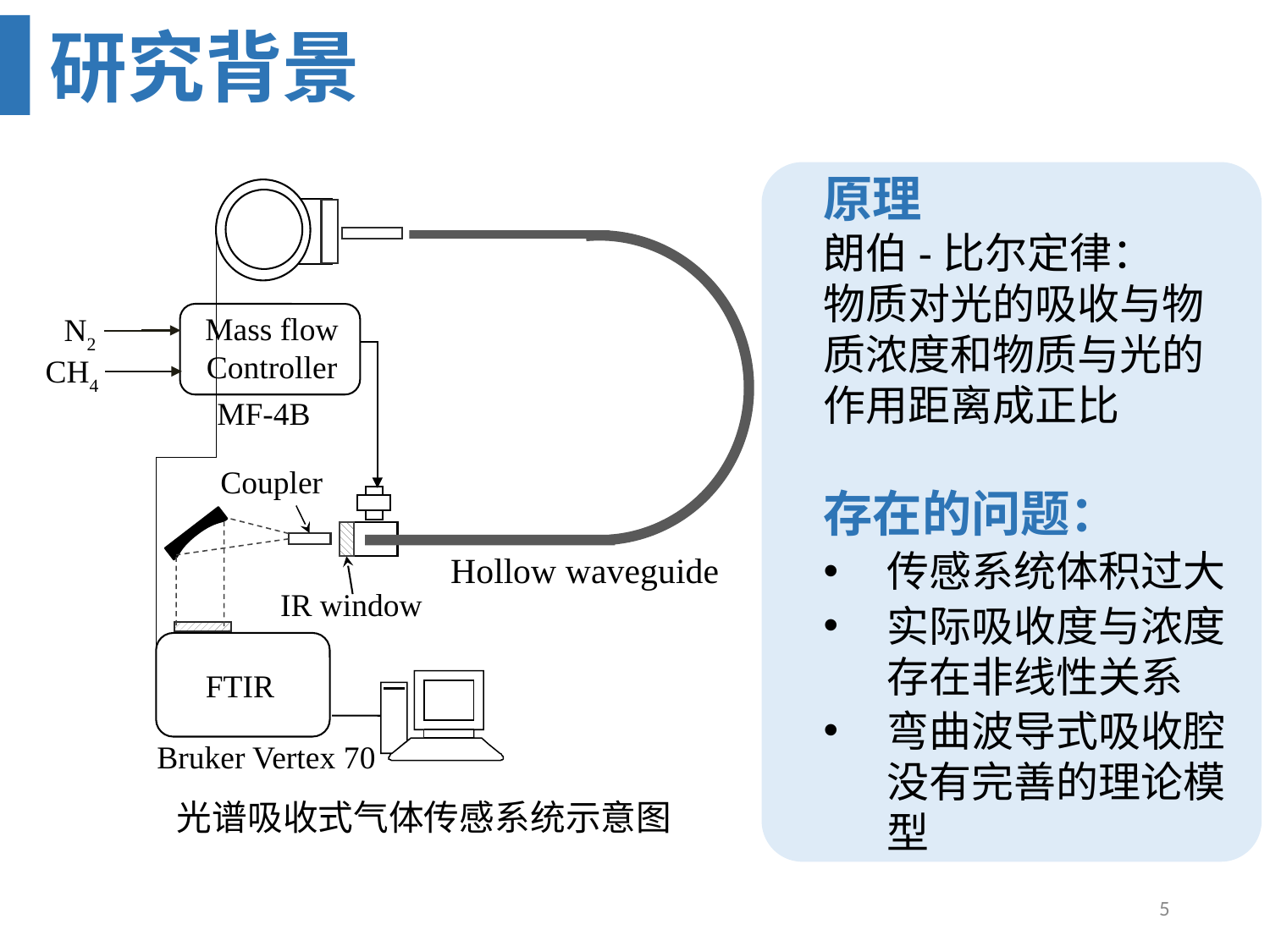

研究背景

原理
朗伯-比尔定律：
物质对光的吸收与物质浓度和物质与光的作用距离成正比

存在的问题：
传感系统体积过大
实际吸收度与浓度存在非线性关系
弯曲波导式吸收腔没有完善的理论模型

N2
Mass flow Controller

CH4

MF-4B
Coupler

Hollow waveguide

IR window

FTIR

Bruker Vertex 70
光谱吸收式气体传感系统示意图
5